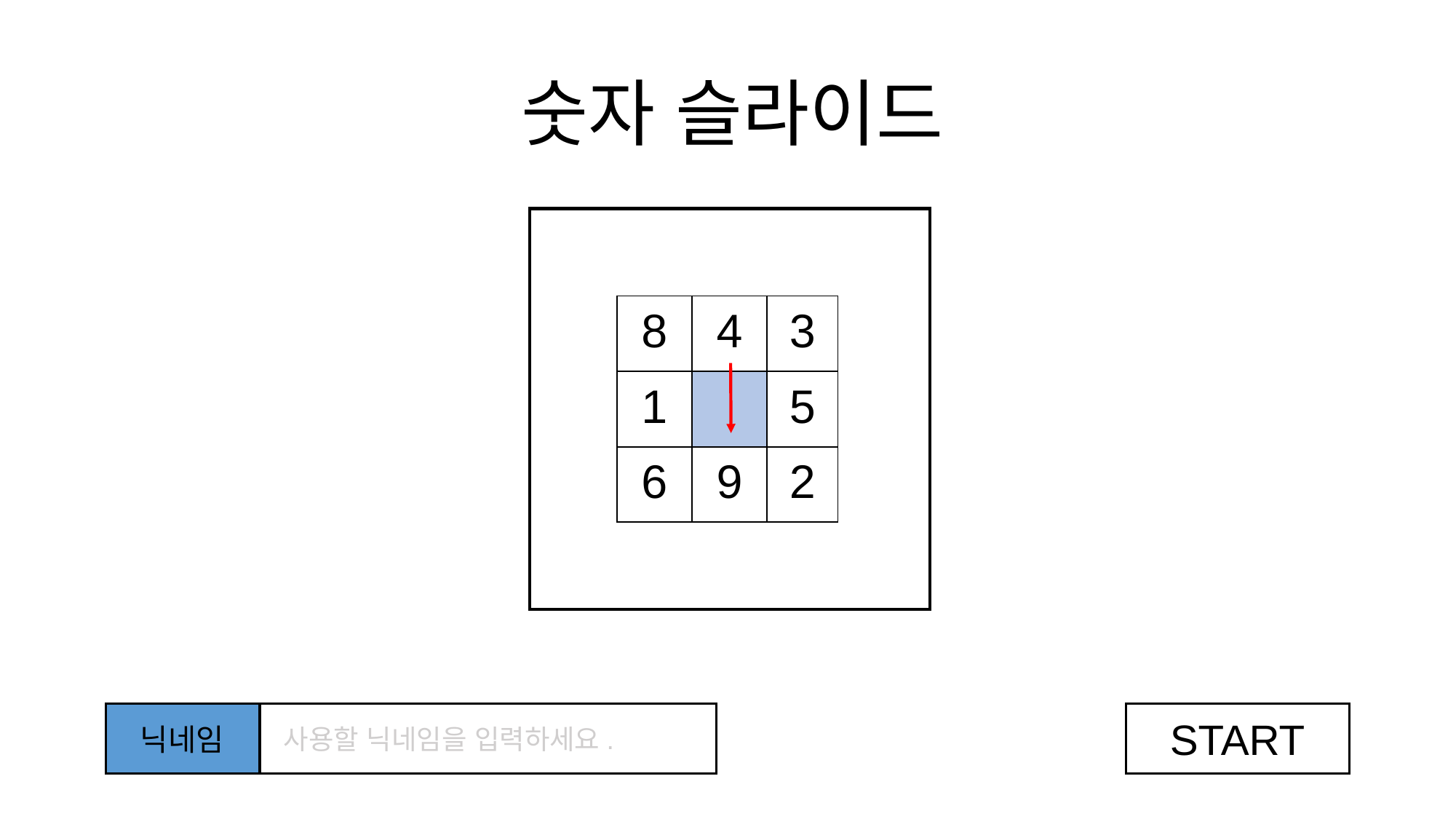

숫자 슬라이드

| 8 | 4 | 3 |
| --- | --- | --- |
| 1 |  | 5 |
| 6 | 9 | 2 |

닉네임

사용할 닉네임을 입력하세요.

START